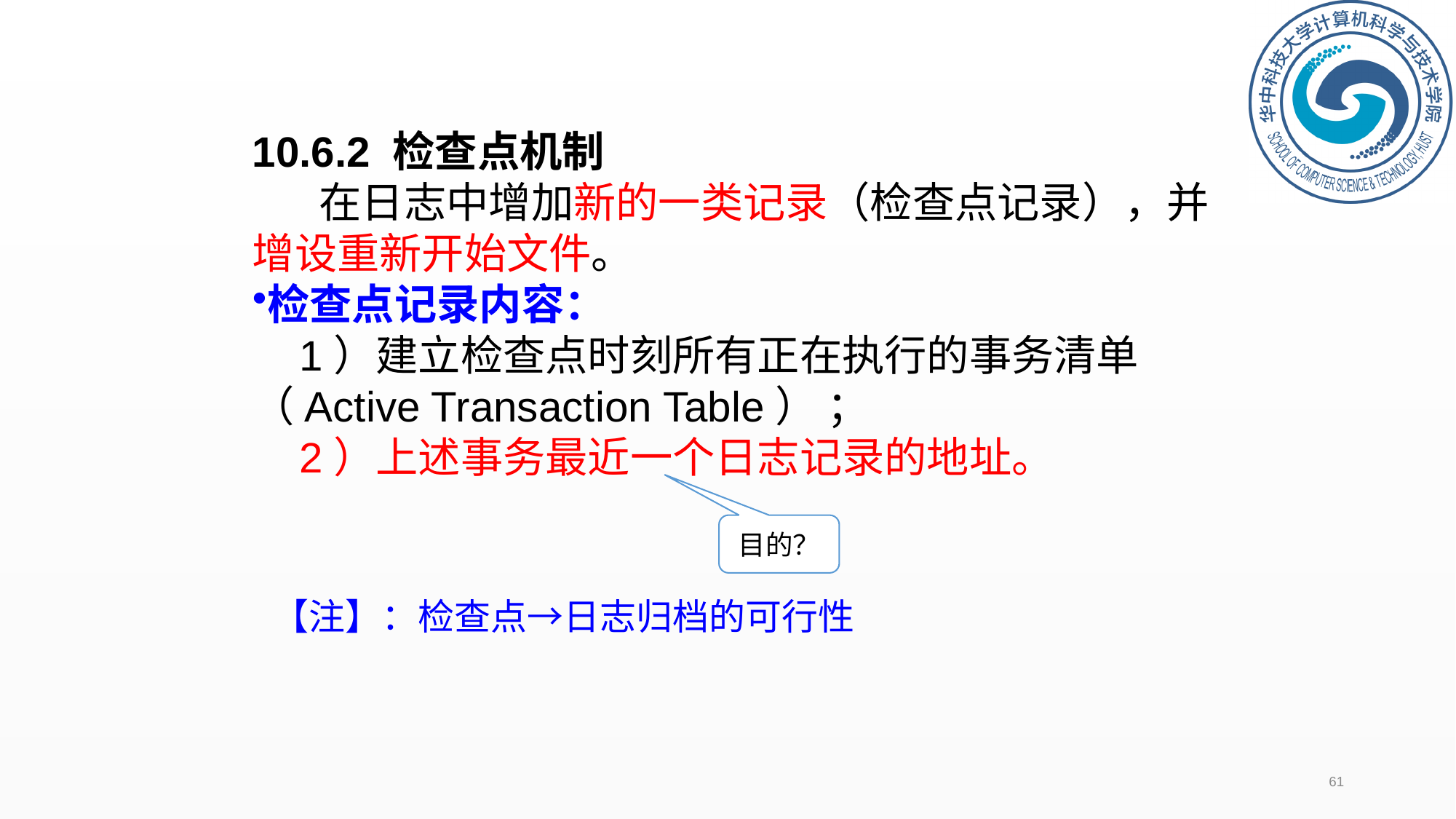

10.6.2 检查点机制
      在日志中增加新的一类记录（检查点记录），并增设重新开始文件。
检查点记录内容：
    1）建立检查点时刻所有正在执行的事务清单（Active Transaction Table） ；
    2）上述事务最近一个日志记录的地址。
目的？
【注】：检查点→日志归档的可行性
61